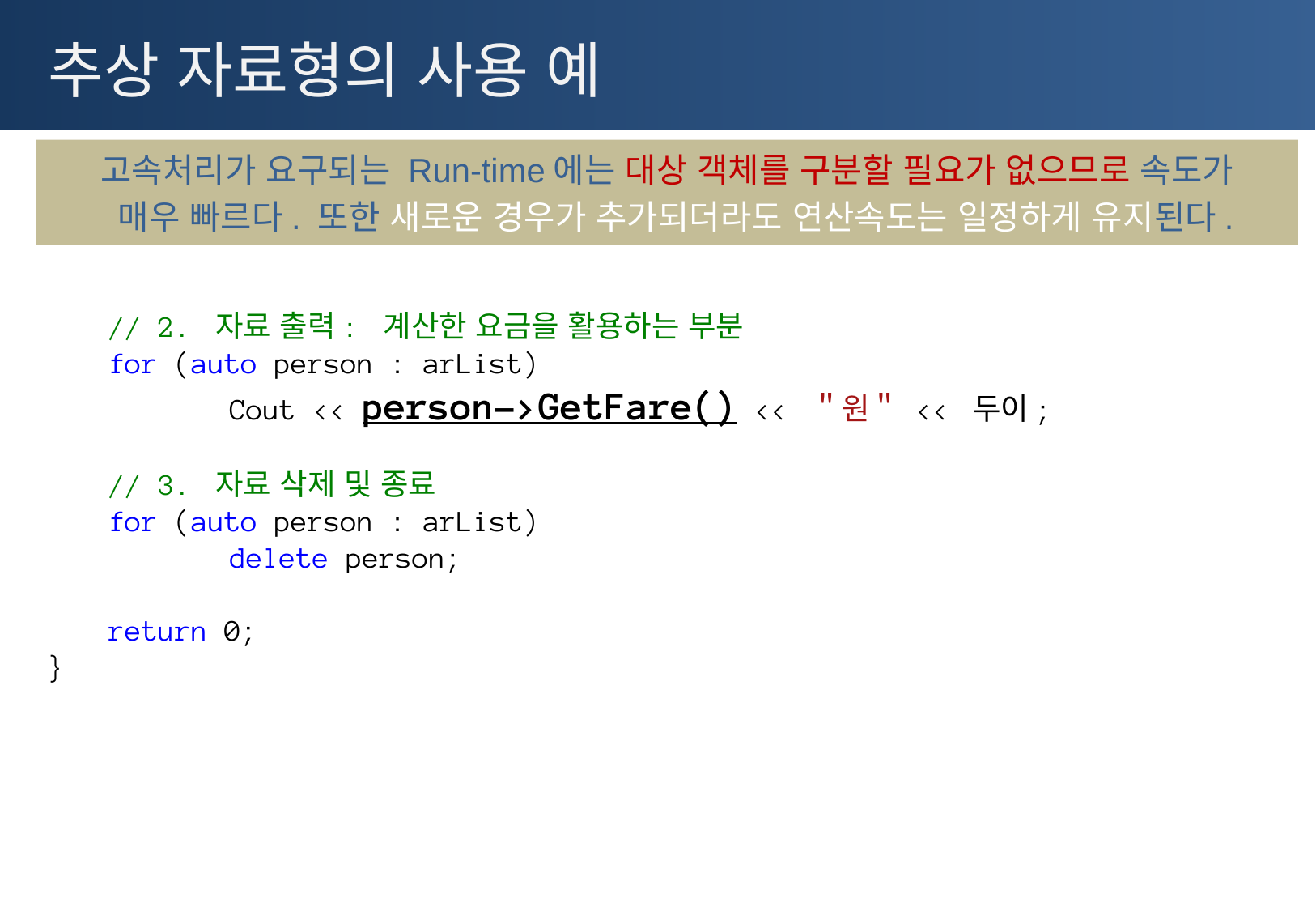

# 추상 자료형의 사용 예
고속처리가 요구되는 Run-time에는 대상 객체를 구분할 필요가 없으므로 속도가
 매우 빠르다. 또한 새로운 경우가 추가되더라도 연산속도는 일정하게 유지된다.

// 2. 자료 출력: 계산한 요금을 활용하는 부분
for (auto person : arList)
	Cout << person->GetFare() << ＂원＂ << 두이;

// 3. 자료 삭제 및 종료
for (auto person : arList)
	delete person;

return 0;
}